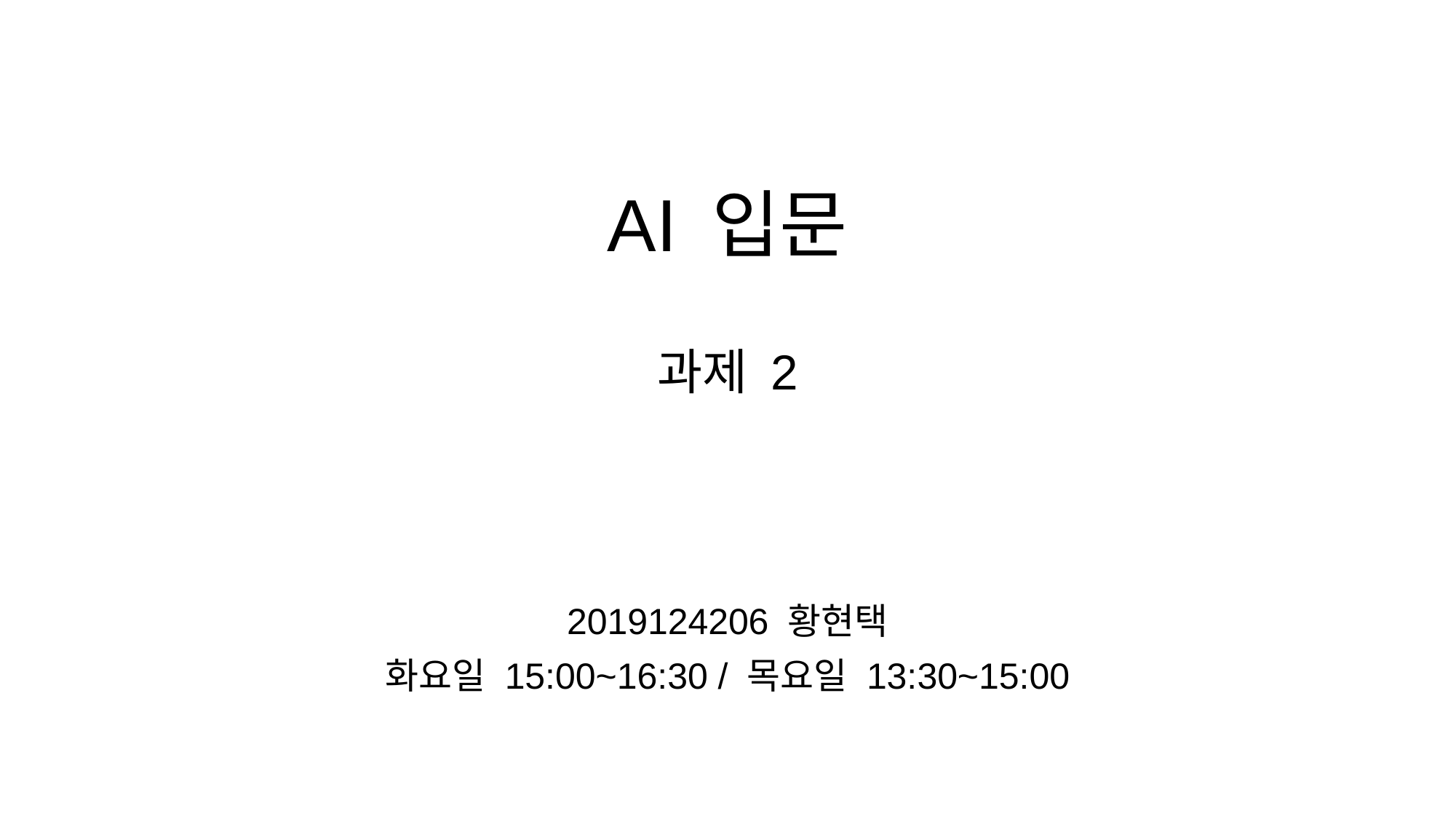

# AI 입문 과제 2
2019124206 황현택
화요일 15:00~16:30 / 목요일 13:30~15:00